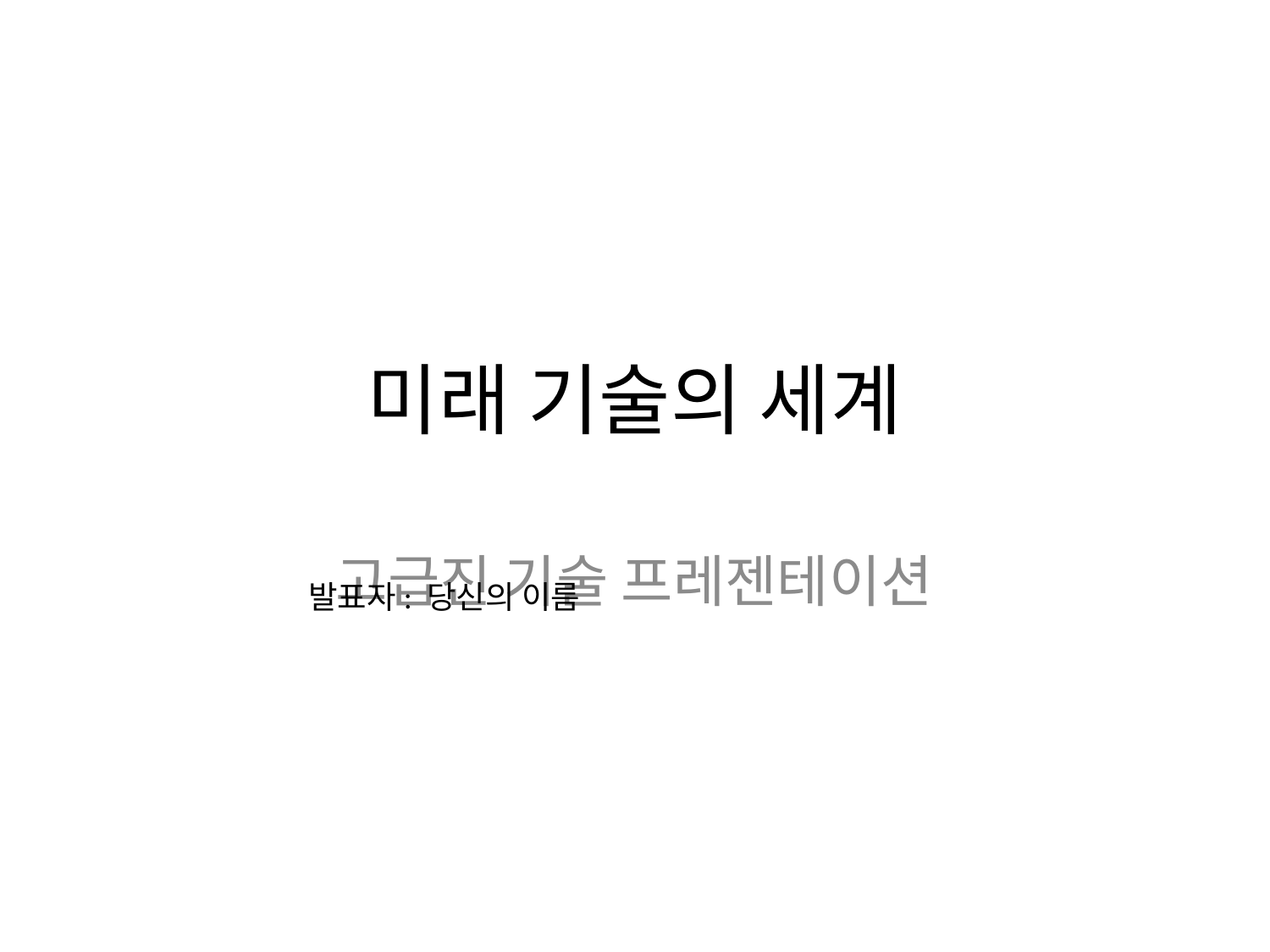

# 미래 기술의 세계
고급진 기술 프레젠테이션
발표자: 당신의 이름